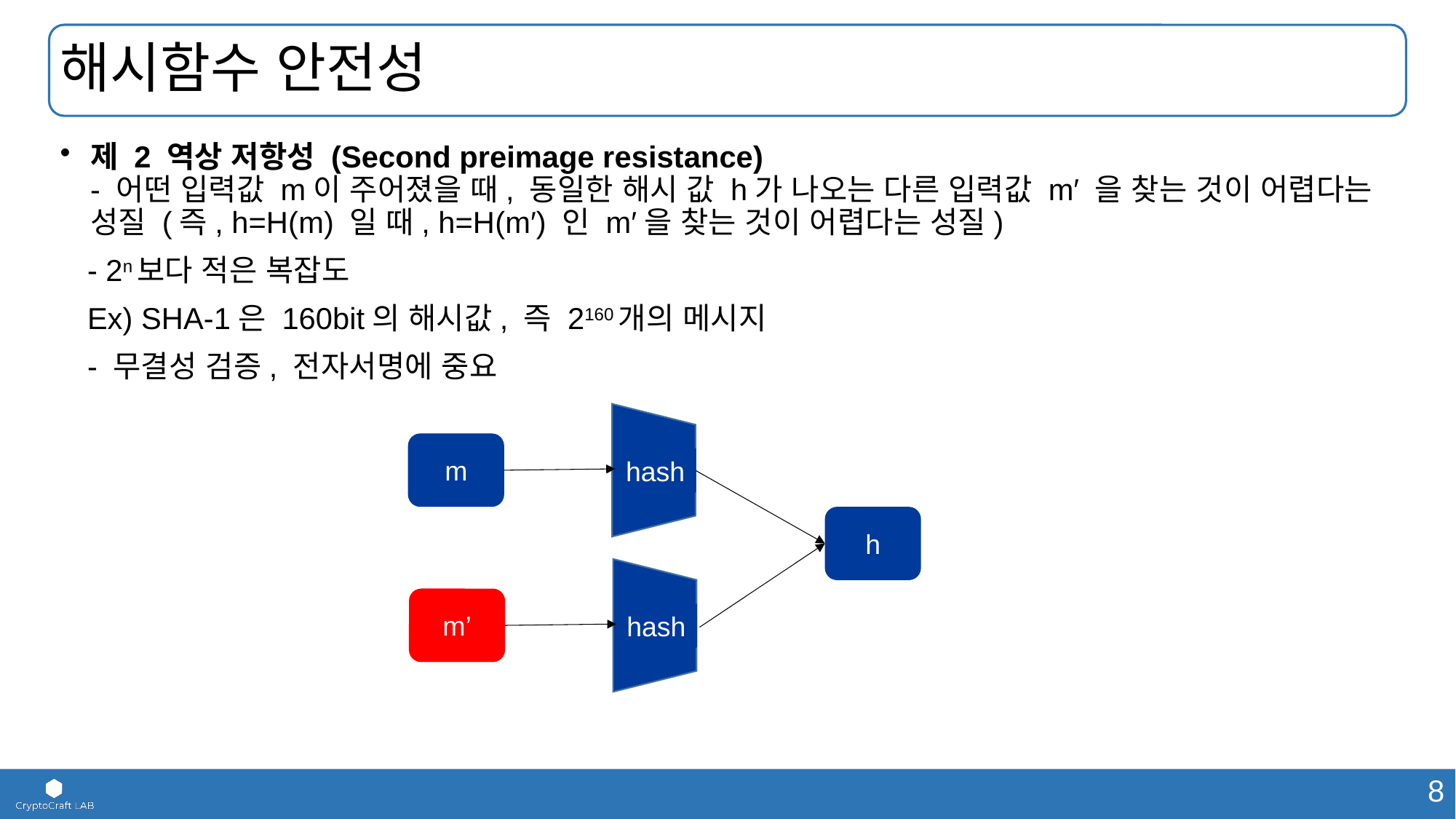

# 해시함수 안전성
제 2 역상 저항성 (Second preimage resistance)
- 어떤 입력값 m이 주어졌을 때, 동일한 해시 값 h가 나오는 다른 입력값 m′ 을 찾는 것이 어렵다는 성질 (즉, h=H(m) 일 때, h=H(m′) 인 m′을 찾는 것이 어렵다는 성질)
	- 2n보다 적은 복잡도
	Ex) SHA-1은 160bit의 해시값, 즉 2160개의 메시지
	- 무결성 검증, 전자서명에 중요

m
hash
h

m’
hash